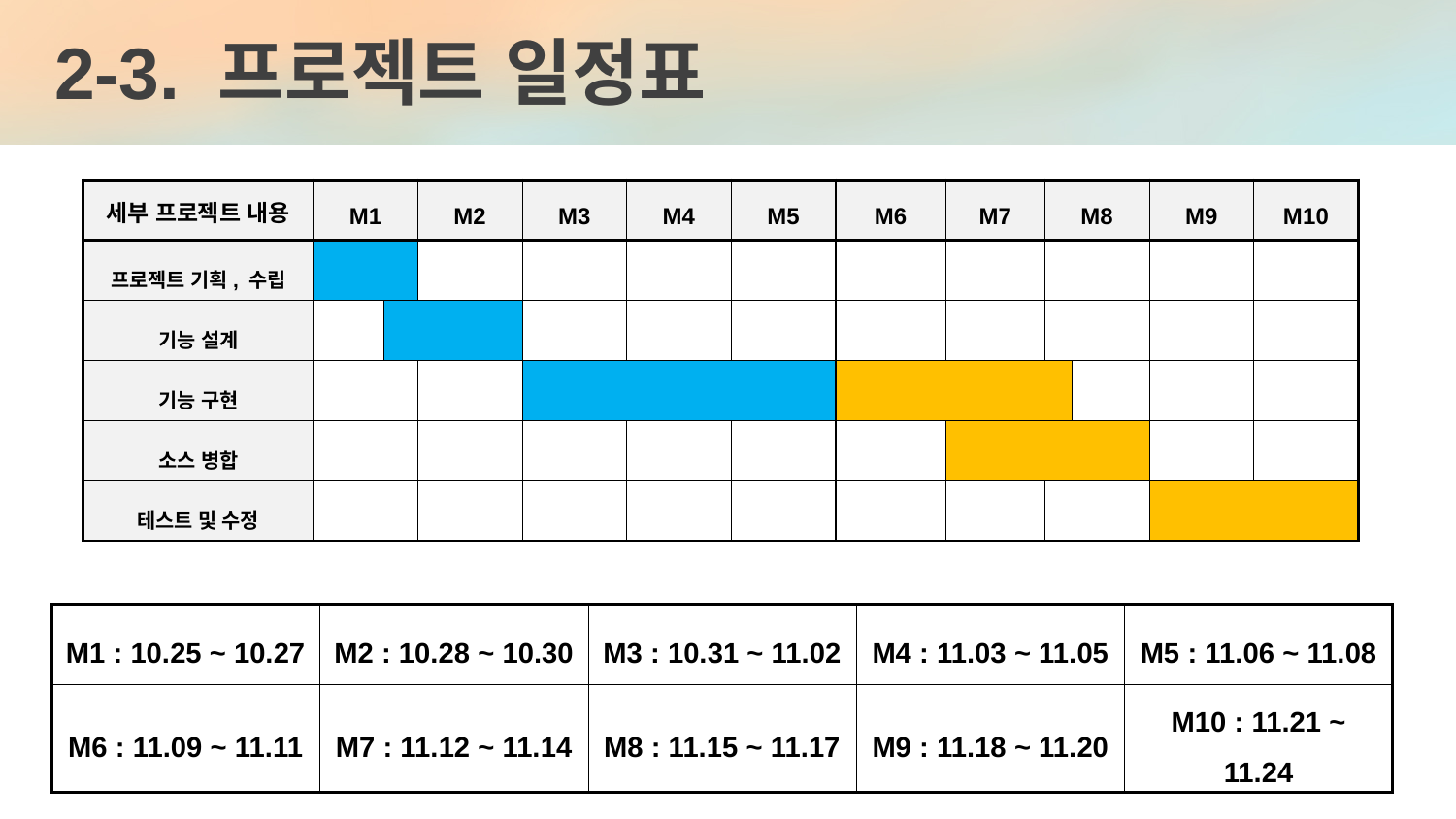

# 2-3. 프로젝트 일정표
| 세부 프로젝트 내용 | M1 |  | M2 | M3 | M4 | M5 | M6 | M7 | M8 |  | M9 | M10 |
| --- | --- | --- | --- | --- | --- | --- | --- | --- | --- | --- | --- | --- |
| 프로젝트 기획, 수립 |  |  |  |  |  |  |  |  |  |  |  |  |
| 기능 설계 |  |  |  |  |  |  |  |  |  |  |  |  |
| 기능 구현 |  |  |  |  |  |  |  |  |  |  |  |  |
| 소스 병합 |  |  |  |  |  |  |  |  |  |  |  |  |
| 테스트 및 수정 |  |  |  |  |  |  |  |  |  |  |  |  |
| M1 : 10.25 ~ 10.27 | M2 : 10.28 ~ 10.30 | M3 : 10.31 ~ 11.02 | M4 : 11.03 ~ 11.05 | M5 : 11.06 ~ 11.08 |
| --- | --- | --- | --- | --- |
| M6 : 11.09 ~ 11.11 | M7 : 11.12 ~ 11.14 | M8 : 11.15 ~ 11.17 | M9 : 11.18 ~ 11.20 | M10 : 11.21 ~ 11.24 |